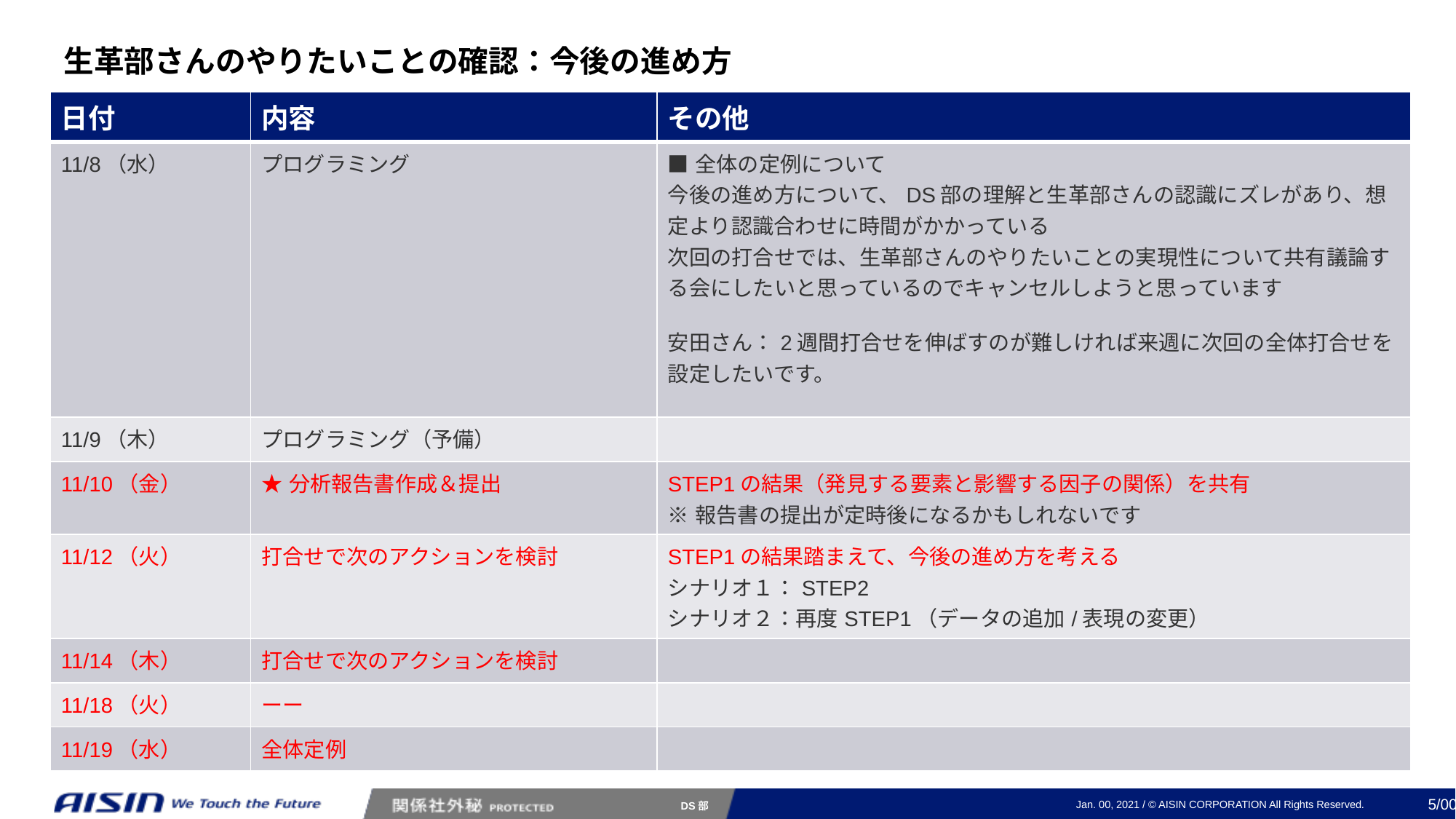

生革部さんのやりたいことの確認：今後の進め方

| 日付 | 内容 | その他 |
| --- | --- | --- |
| 11/8（水） | プログラミング | ■全体の定例について 今後の進め方について、DS部の理解と生革部さんの認識にズレがあり、想定より認識合わせに時間がかかっている 次回の打合せでは、生革部さんのやりたいことの実現性について共有議論する会にしたいと思っているのでキャンセルしようと思っています 安田さん：2週間打合せを伸ばすのが難しければ来週に次回の全体打合せを設定したいです。 |
| 11/9（木） | プログラミング（予備） |  |
| 11/10（金） | ★分析報告書作成＆提出 | STEP1の結果（発見する要素と影響する因子の関係）を共有 ※報告書の提出が定時後になるかもしれないです |
| 11/12（火） | 打合せで次のアクションを検討 | STEP1の結果踏まえて、今後の進め方を考える シナリオ１：STEP2 シナリオ２：再度STEP1（データの追加/表現の変更） |
| 11/14（木） | 打合せで次のアクションを検討 |  |
| 11/18（火） | ーー |  |
| 11/19（水） | 全体定例 |  |